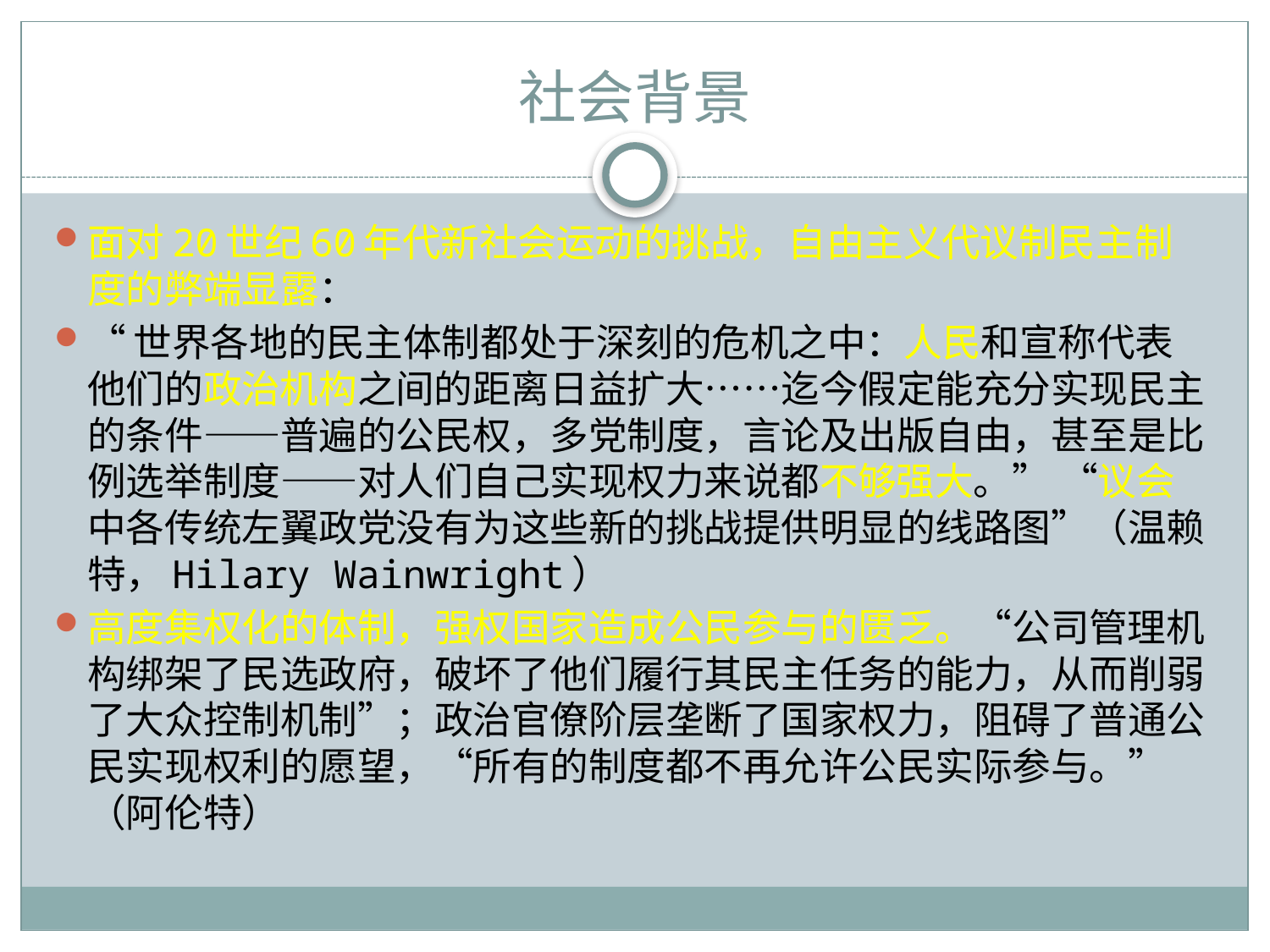

# 社会背景
面对20世纪60年代新社会运动的挑战，自由主义代议制民主制度的弊端显露：
“世界各地的民主体制都处于深刻的危机之中：人民和宣称代表他们的政治机构之间的距离日益扩大……迄今假定能充分实现民主的条件——普遍的公民权，多党制度，言论及出版自由，甚至是比例选举制度——对人们自己实现权力来说都不够强大。” “议会中各传统左翼政党没有为这些新的挑战提供明显的线路图”（温赖特，Hilary Wainwright）
高度集权化的体制，强权国家造成公民参与的匮乏。“公司管理机构绑架了民选政府，破坏了他们履行其民主任务的能力，从而削弱了大众控制机制”；政治官僚阶层垄断了国家权力，阻碍了普通公民实现权利的愿望，“所有的制度都不再允许公民实际参与。”（阿伦特）